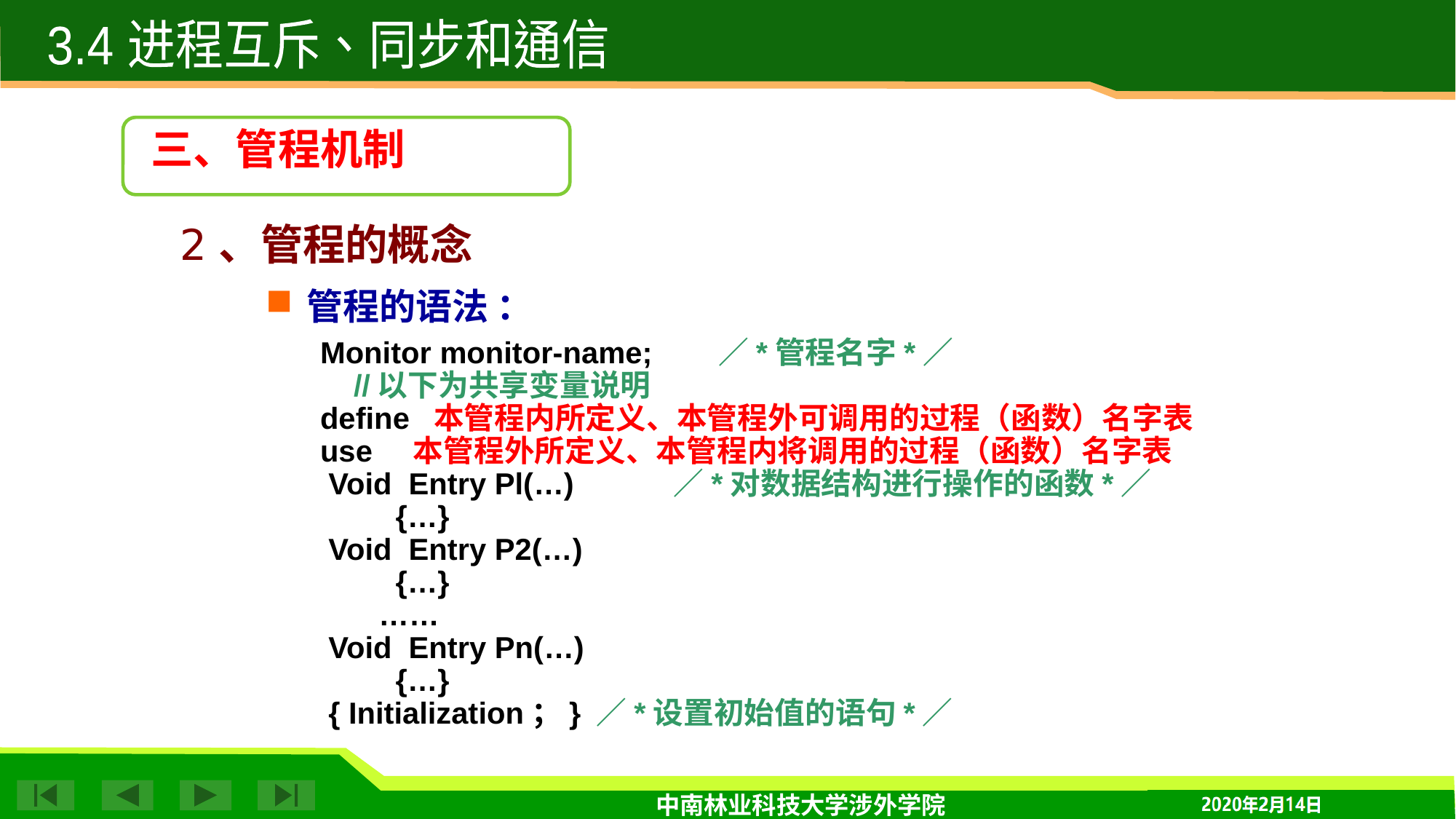

3.4 进程互斥、同步和通信
三、管程机制

2、管程的概念
管程的语法 ：
Monitor monitor-name;       ／*管程名字*／
    //以下为共享变量说明
define  本管程内所定义、本管程外可调用的过程（函数）名字表
use    本管程外所定义、本管程内将调用的过程（函数）名字表
 Void  Entry Pl(…)           ／*对数据结构进行操作的函数*／
         {…}
 Void  Entry P2(…)
         {…}
       ……
 Void  Entry Pn(…)
         {…}
 { Initialization；} ／*设置初始值的语句*／